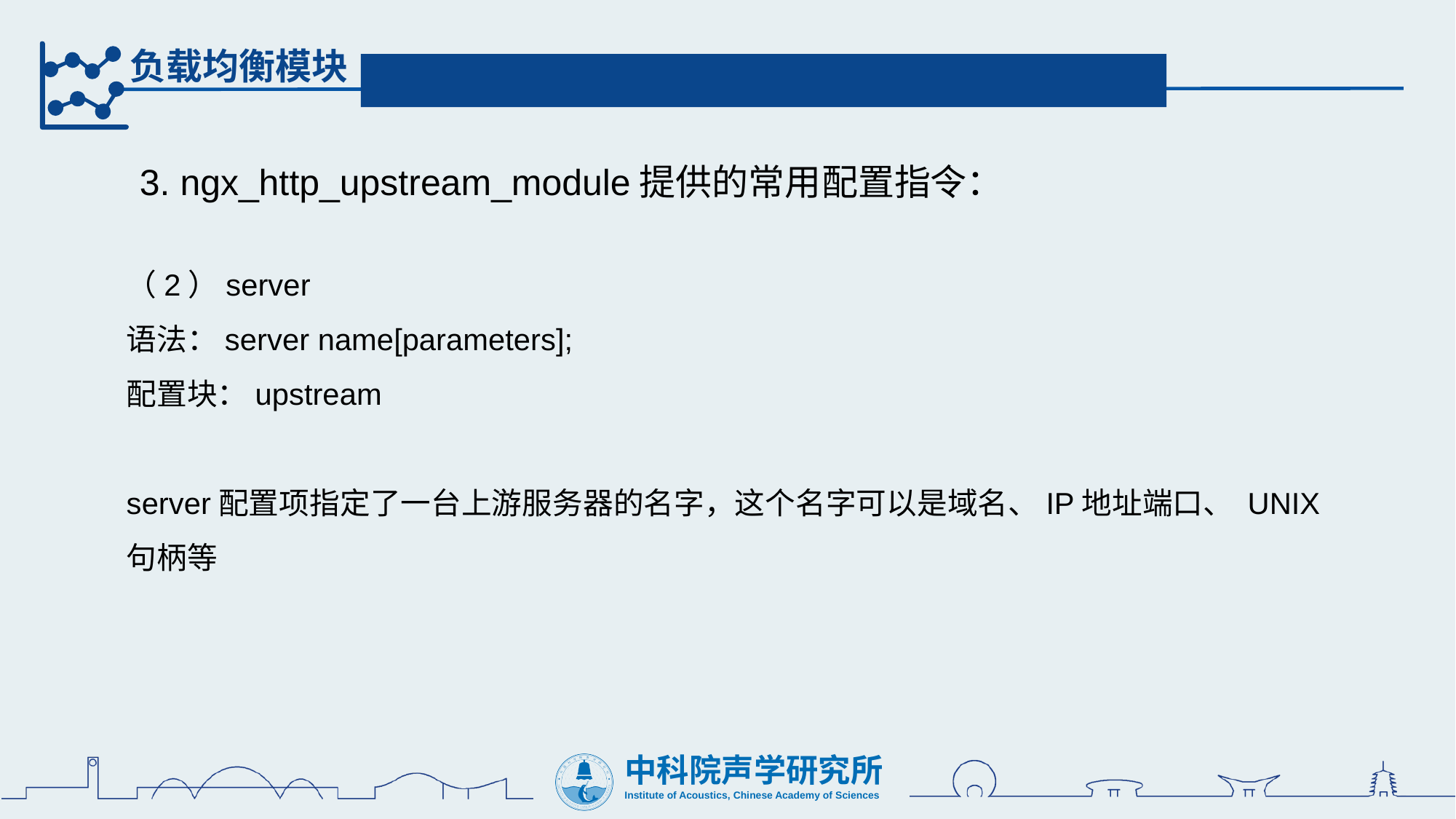

负载均衡模块

3. ngx_http_upstream_module提供的常用配置指令：
（2）server
语法：server name[parameters];
配置块：upstream

server配置项指定了一台上游服务器的名字，这个名字可以是域名、IP地址端口、 UNIX句柄等